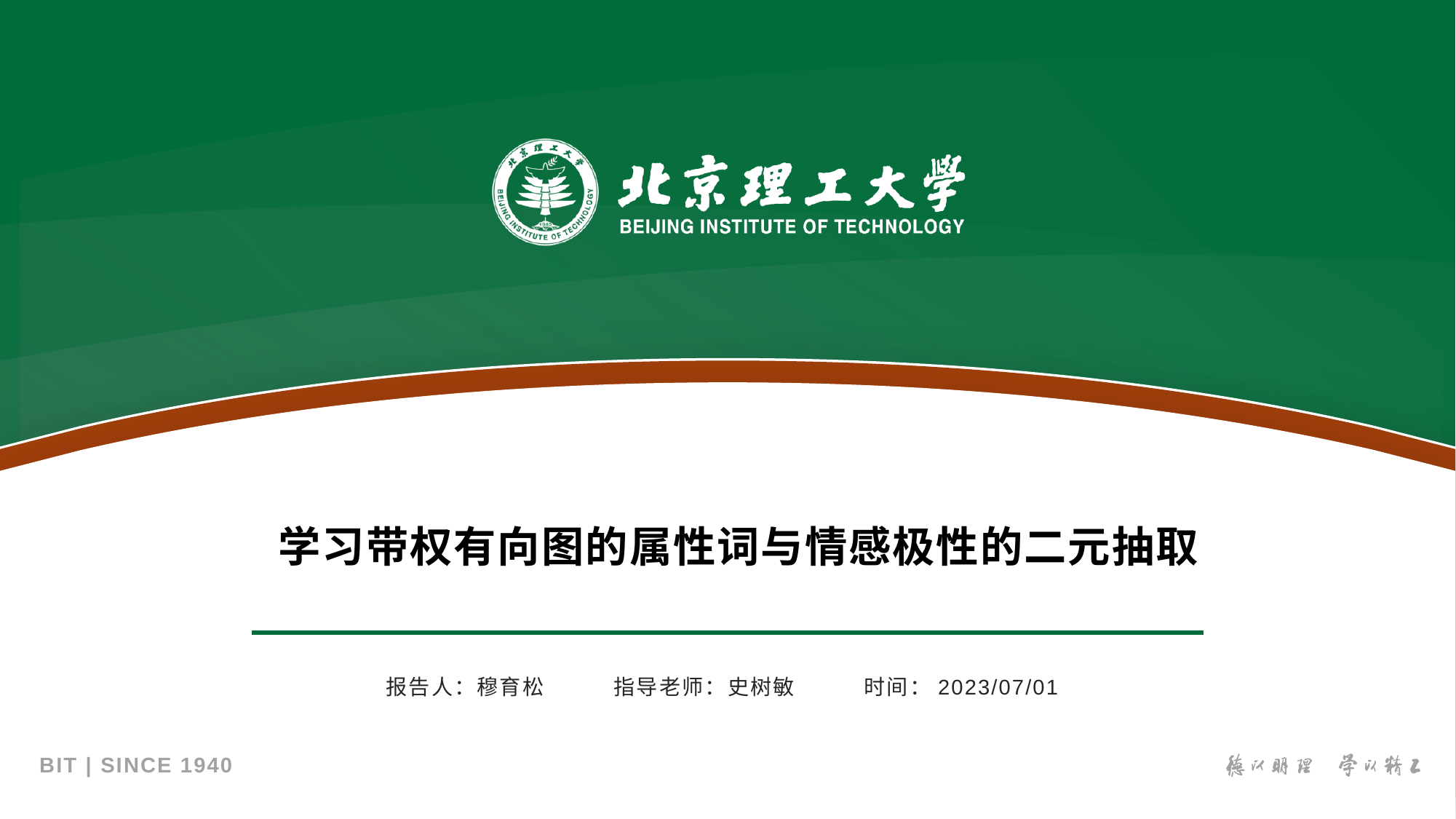

# 学习带权有向图的属性词与情感极性的二元抽取
报告人：穆育松　　　指导老师：史树敏　　　时间：2023/07/01